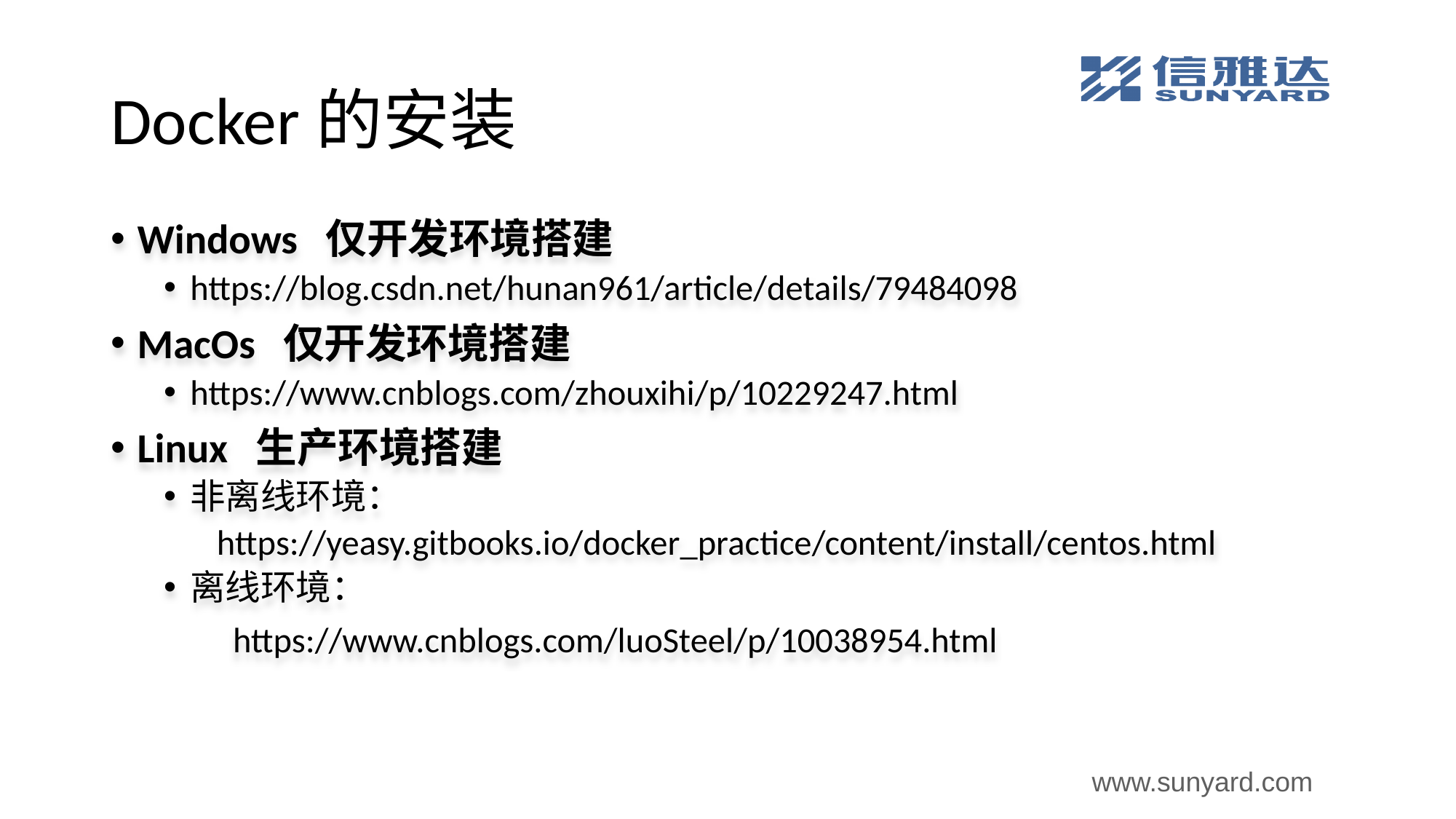

# Docker的安装

Windows  仅开发环境搭建
https://blog.csdn.net/hunan961/article/details/79484098
MacOs  仅开发环境搭建
https://www.cnblogs.com/zhouxihi/p/10229247.html
Linux  生产环境搭建
非离线环境：
https://yeasy.gitbooks.io/docker_practice/content/install/centos.html
离线环境：
    	  https://www.cnblogs.com/luoSteel/p/10038954.html